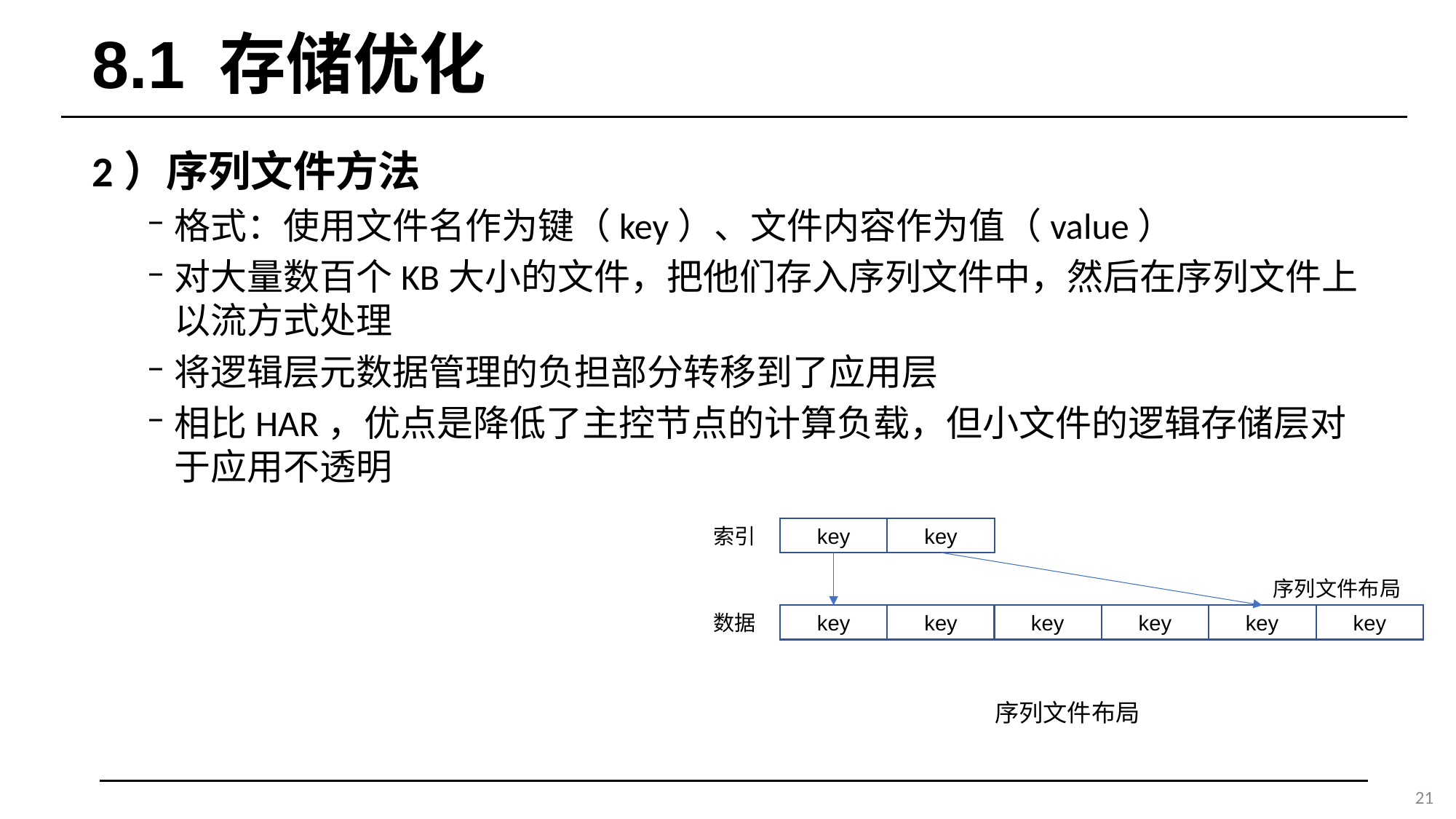

# 8.1 存储优化
2）序列文件方法
格式：使用文件名作为键（key）、文件内容作为值（value）
对大量数百个KB大小的文件，把他们存入序列文件中，然后在序列文件上以流方式处理
将逻辑层元数据管理的负担部分转移到了应用层
相比HAR，优点是降低了主控节点的计算负载，但小文件的逻辑存储层对于应用不透明
索引
key
key
序列文件布局
数据
key
key
key
key
key
key
序列文件布局
21